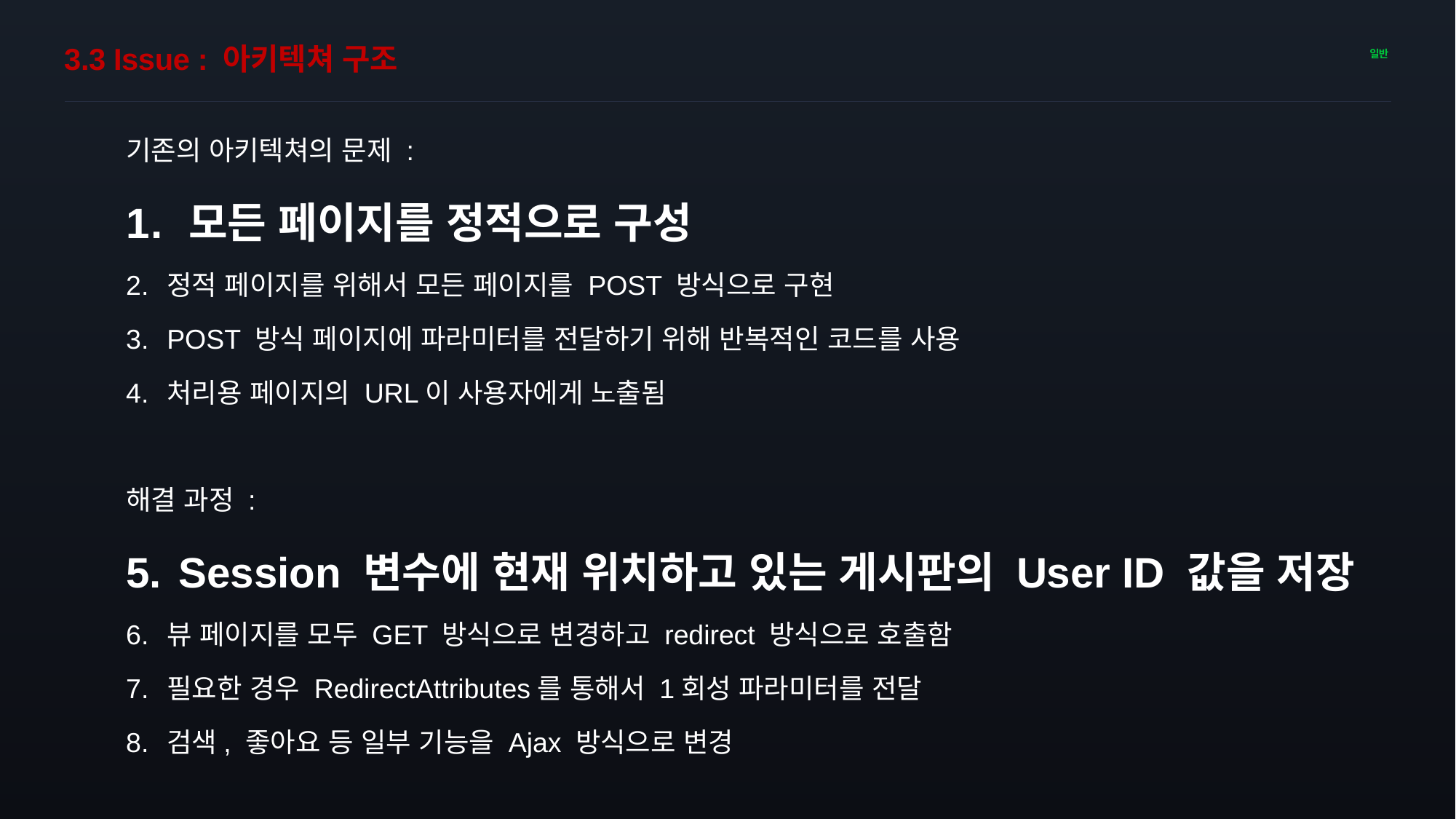

# 3.3 Issue : 아키텍쳐 구조
기존의 아키텍쳐의 문제 :
 모든 페이지를 정적으로 구성
정적 페이지를 위해서 모든 페이지를 POST 방식으로 구현
POST 방식 페이지에 파라미터를 전달하기 위해 반복적인 코드를 사용
처리용 페이지의 URL이 사용자에게 노출됨

해결 과정 :
 Session 변수에 현재 위치하고 있는 게시판의 User ID 값을 저장
뷰 페이지를 모두 GET 방식으로 변경하고 redirect 방식으로 호출함
필요한 경우 RedirectAttributes를 통해서 1회성 파라미터를 전달
검색, 좋아요 등 일부 기능을 Ajax 방식으로 변경